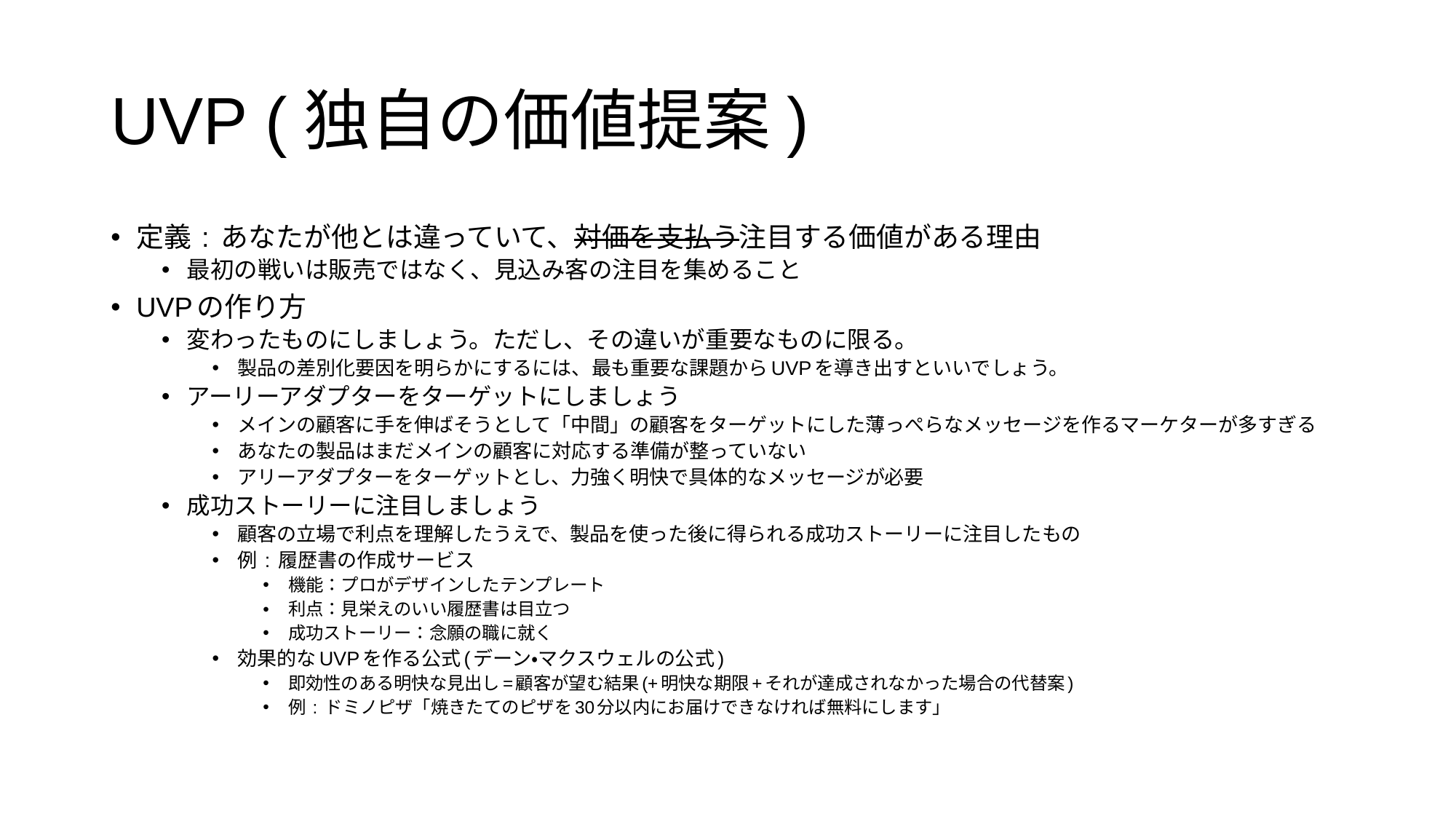

# UVP (独自の価値提案)
定義 : あなたが他とは違っていて、対価を支払う注目する価値がある理由
最初の戦いは販売ではなく、見込み客の注目を集めること
UVPの作り方
変わったものにしましょう。ただし、その違いが重要なものに限る。
製品の差別化要因を明らかにするには、最も重要な課題からUVPを導き出すといいでしょう。
アーリーアダプターをターゲットにしましょう
メインの顧客に手を伸ばそうとして「中間」の顧客をターゲットにした薄っぺらなメッセージを作るマーケターが多すぎる
あなたの製品はまだメインの顧客に対応する準備が整っていない
アリーアダプターをターゲットとし、力強く明快で具体的なメッセージが必要
成功ストーリーに注目しましょう
顧客の立場で利点を理解したうえで、製品を使った後に得られる成功ストーリーに注目したもの
例 : 履歴書の作成サービス
機能：プロがデザインしたテンプレート
利点：見栄えのいい履歴書は目立つ
成功ストーリー：念願の職に就く
効果的なUVPを作る公式(デーン・マクスウェルの公式)
即効性のある明快な見出し=顧客が望む結果(+明快な期限+それが達成されなかった場合の代替案)
例 : ドミノピザ「焼きたてのピザを30分以内にお届けできなければ無料にします」